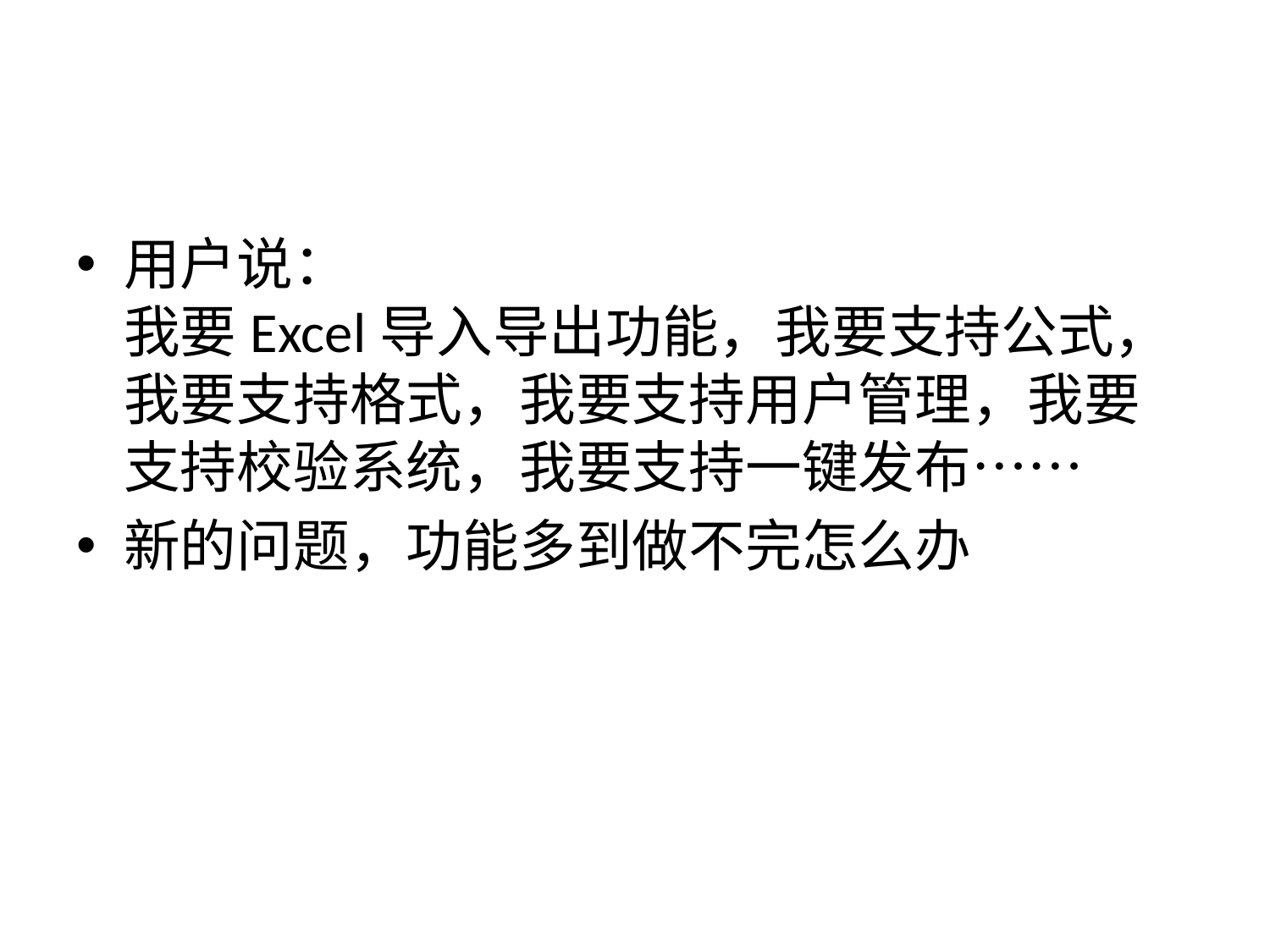

#
用户说：
我要Excel导入导出功能，我要支持公式，我要支持格式，我要支持用户管理，我要支持校验系统，我要支持一键发布……
新的问题，功能多到做不完怎么办